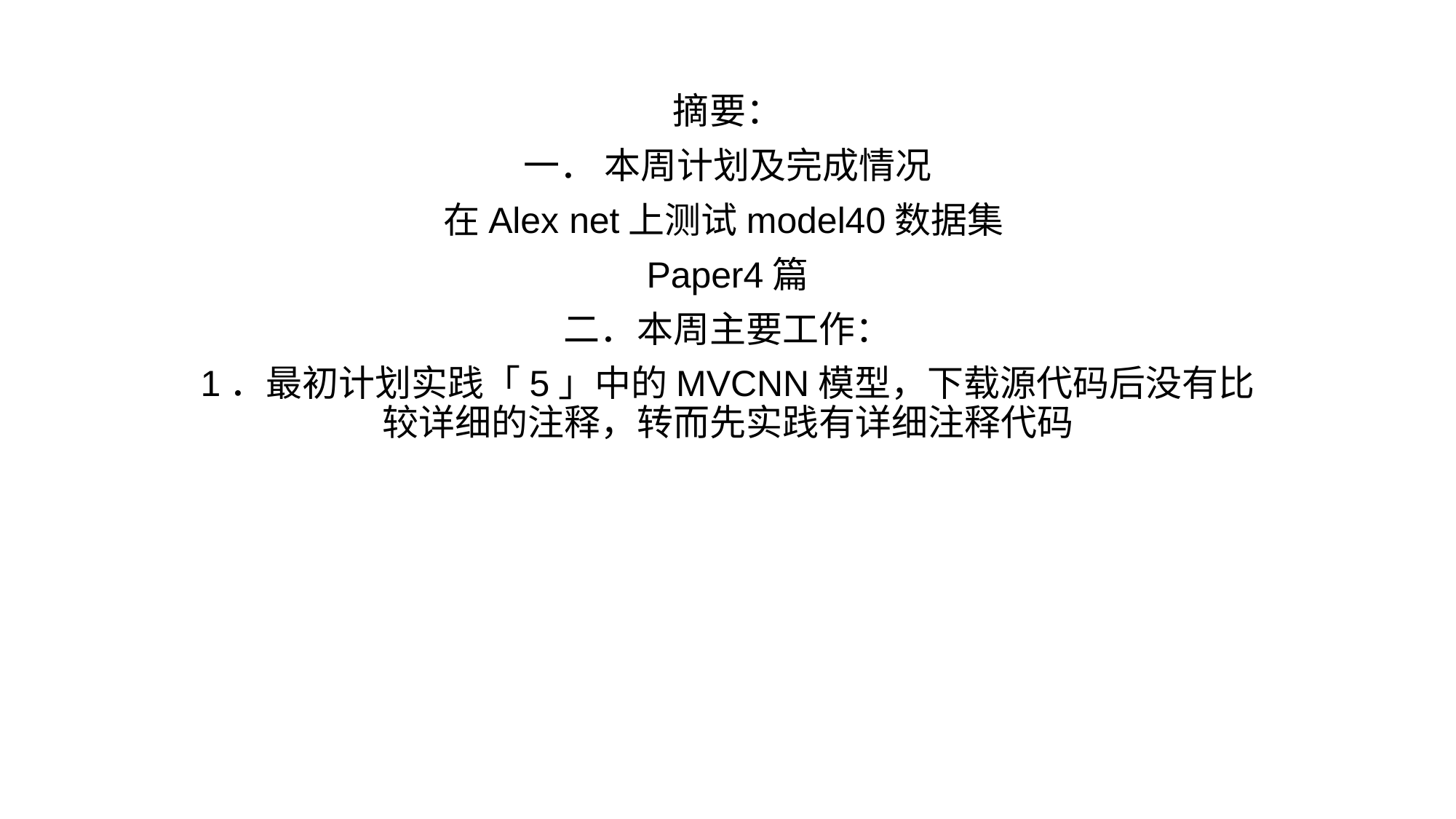

摘要：
一． 本周计划及完成情况
在Alex net上测试model40数据集
Paper4篇
二．本周主要工作：
1．最初计划实践「5」中的MVCNN模型，下载源代码后没有比较详细的注释，转而先实践有详细注释代码